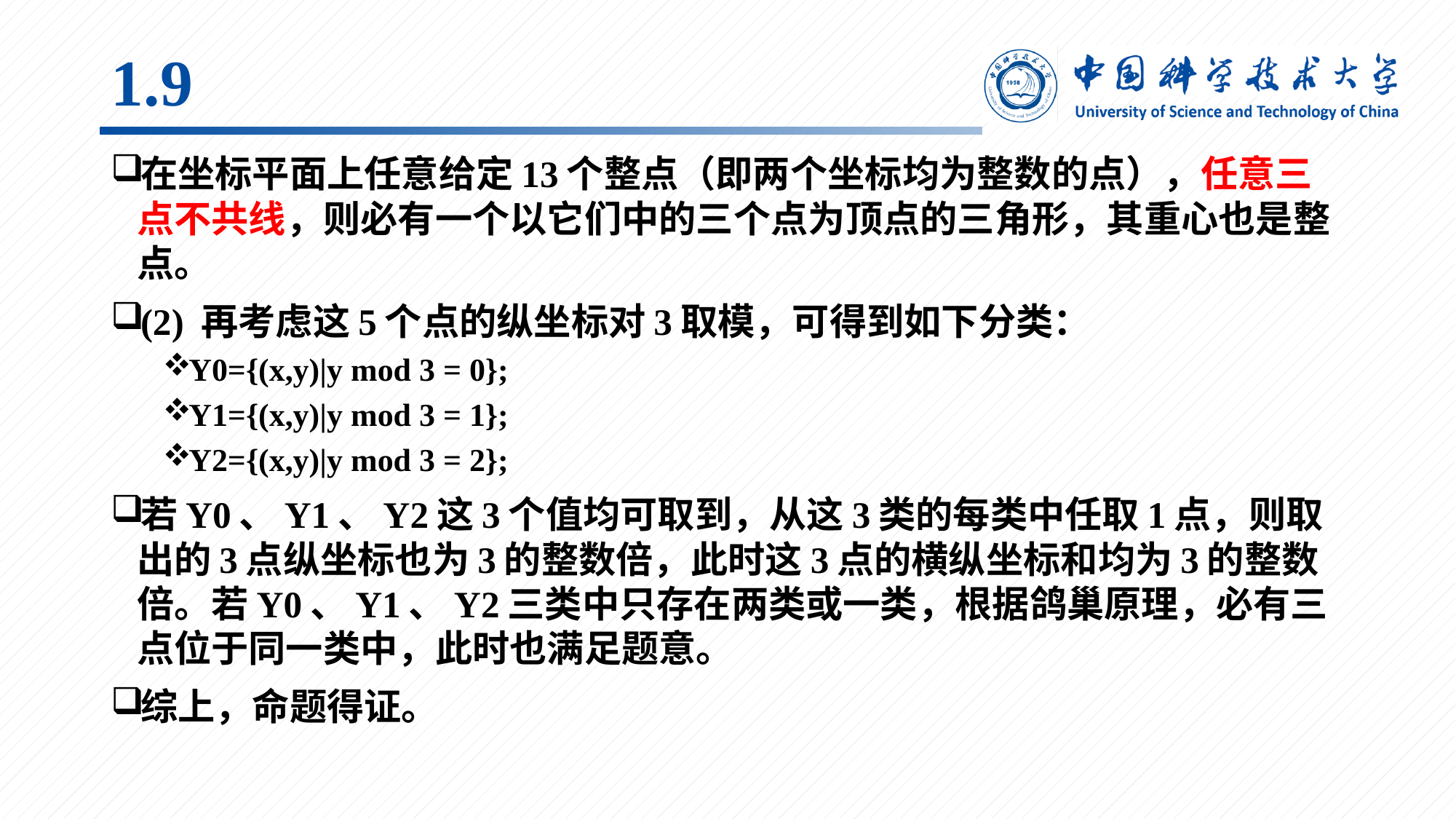

# 1.9
在坐标平面上任意给定13个整点（即两个坐标均为整数的点），任意三点不共线，则必有一个以它们中的三个点为顶点的三角形，其重心也是整点。
(2) 再考虑这5个点的纵坐标对3取模，可得到如下分类：
Y0={(x,y)|y mod 3 = 0};
Y1={(x,y)|y mod 3 = 1};
Y2={(x,y)|y mod 3 = 2};
若Y0、Y1、Y2这3个值均可取到，从这3类的每类中任取1点，则取出的3点纵坐标也为3的整数倍，此时这3点的横纵坐标和均为3的整数倍。若Y0、Y1、Y2三类中只存在两类或一类，根据鸽巢原理，必有三点位于同一类中，此时也满足题意。
综上，命题得证。